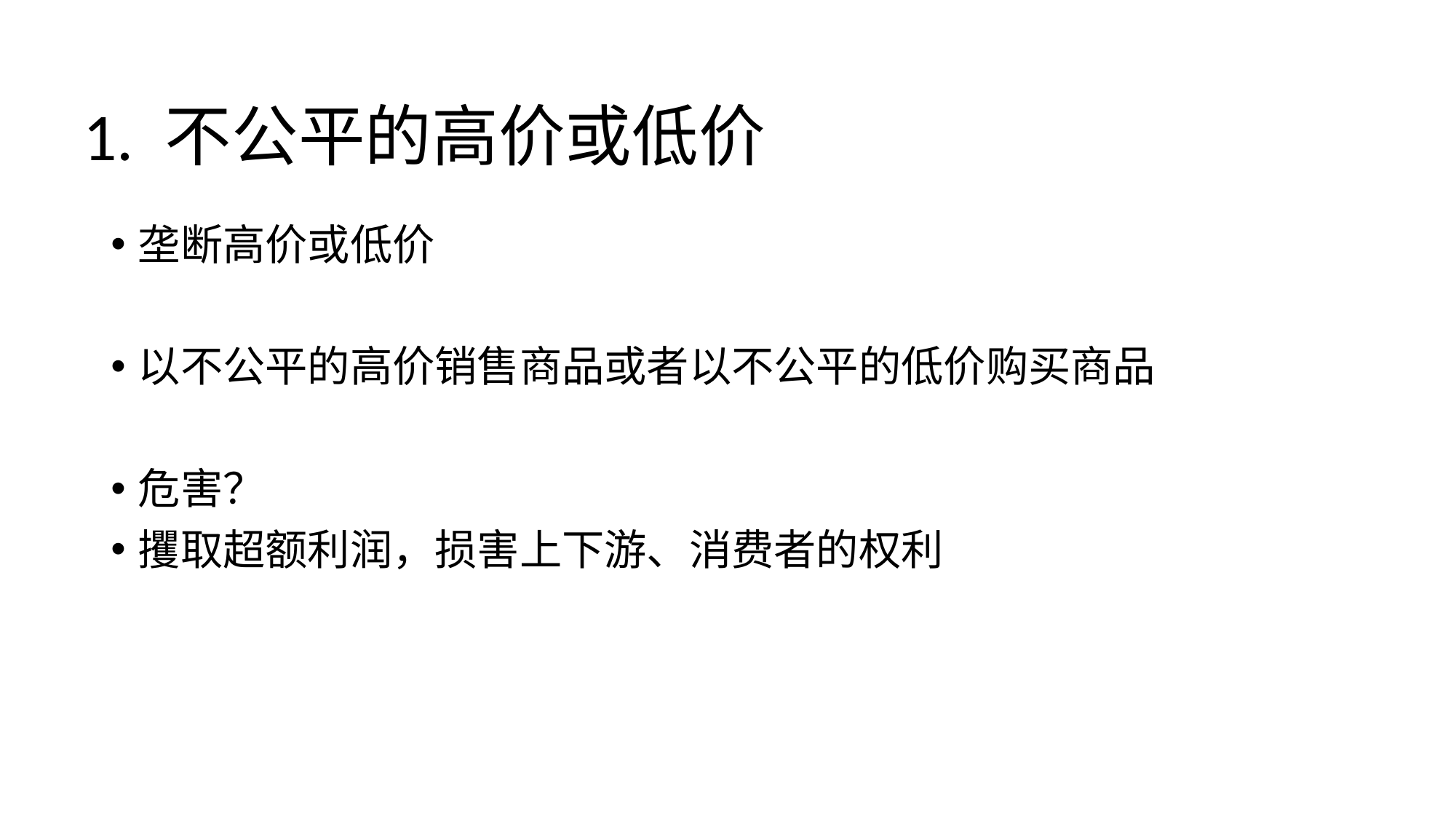

# 1. 不公平的高价或低价
垄断高价或低价

以不公平的高价销售商品或者以不公平的低价购买商品

危害？
攫取超额利润，损害上下游、消费者的权利